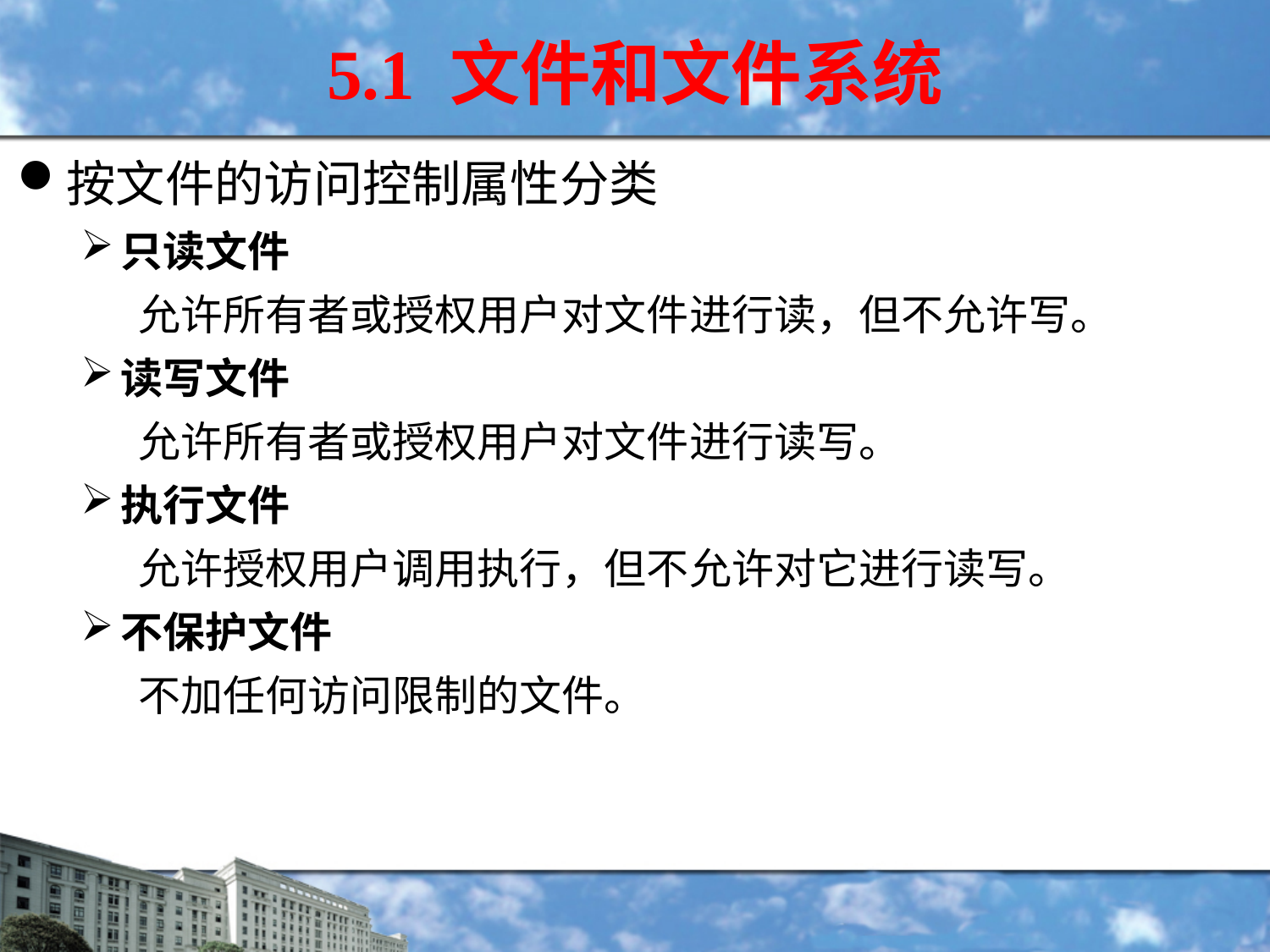

5.1 文件和文件系统
按文件的访问控制属性分类
只读文件
     允许所有者或授权用户对文件进行读，但不允许写。
读写文件
     允许所有者或授权用户对文件进行读写。
执行文件
     允许授权用户调用执行，但不允许对它进行读写。
不保护文件
     不加任何访问限制的文件。